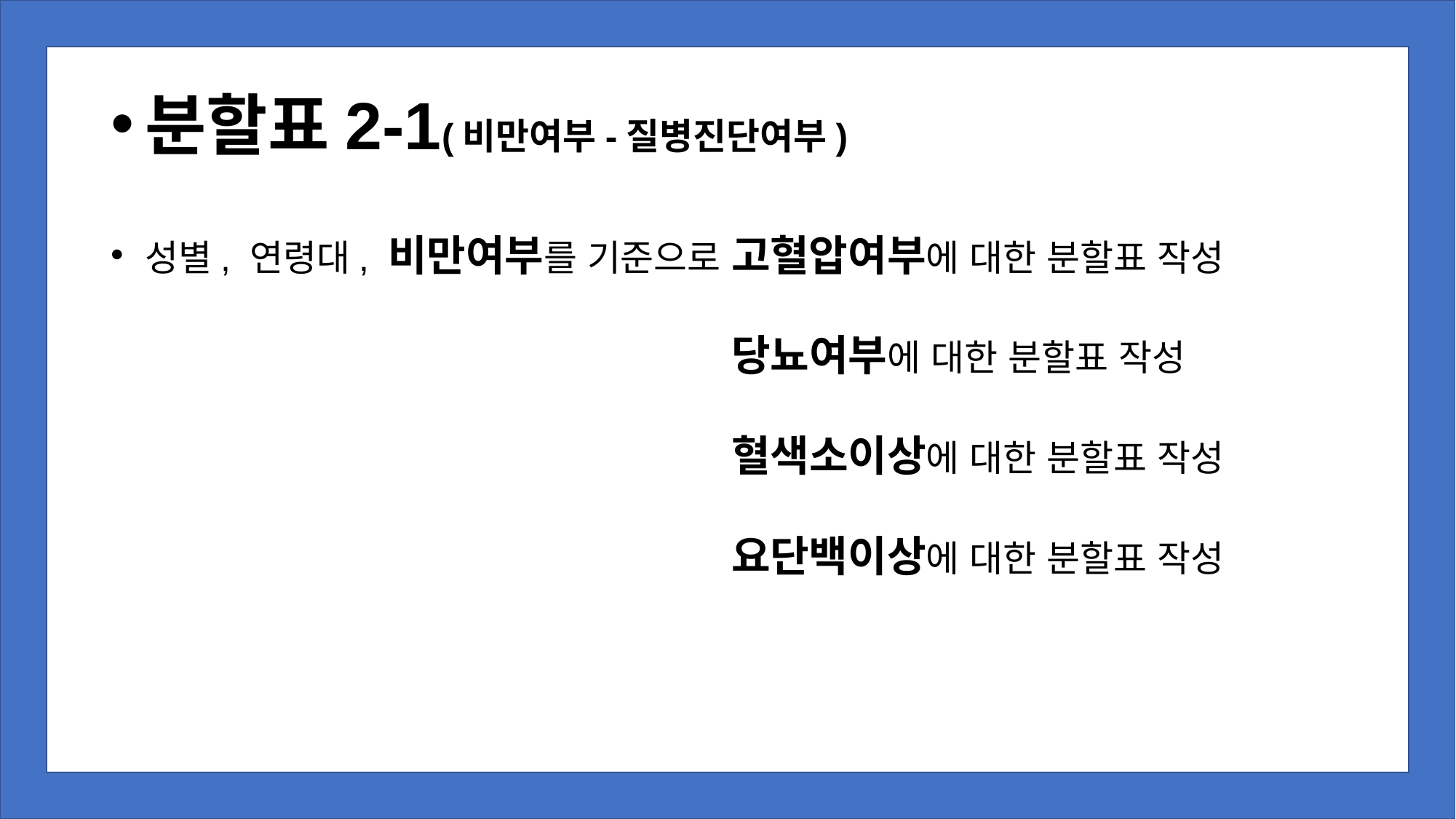

분할표2-1(비만여부-질병진단여부)
성별, 연령대, 비만여부를 기준으로 고혈압여부에 대한 분할표 작성
성별, 연령대, 비만여부를 기준으로 당뇨여부에 대한 분할표 작성
성별, 연령대, 비만여부를 기준으로 혈색소이상에 대한 분할표 작성
성별, 연령대, 비만여부를 기준으로 요단백이상에 대한 분할표 작성